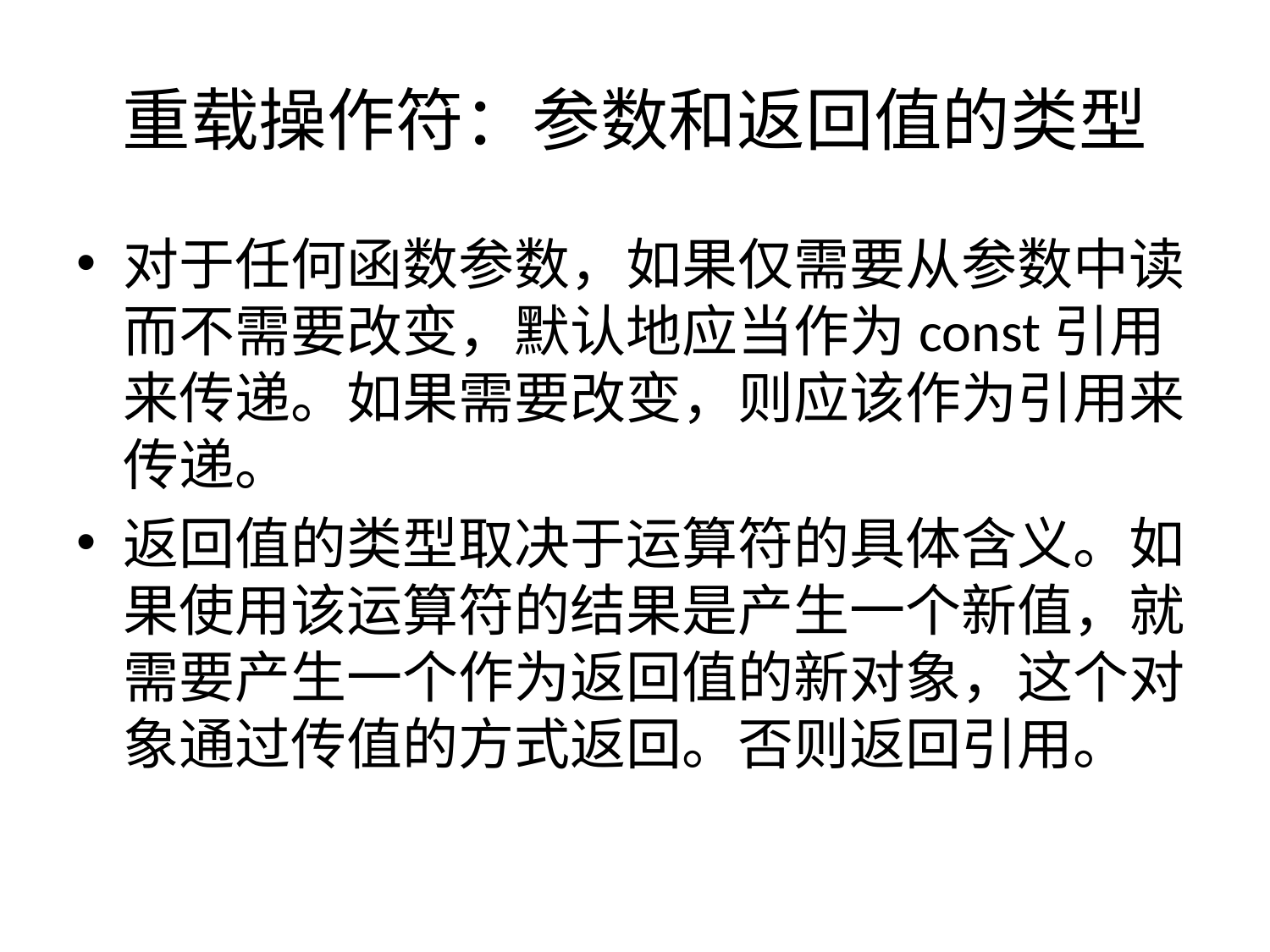

# 重载操作符：参数和返回值的类型
对于任何函数参数，如果仅需要从参数中读而不需要改变，默认地应当作为const引用来传递。如果需要改变，则应该作为引用来传递。
返回值的类型取决于运算符的具体含义。如果使用该运算符的结果是产生一个新值，就需要产生一个作为返回值的新对象，这个对象通过传值的方式返回。否则返回引用。